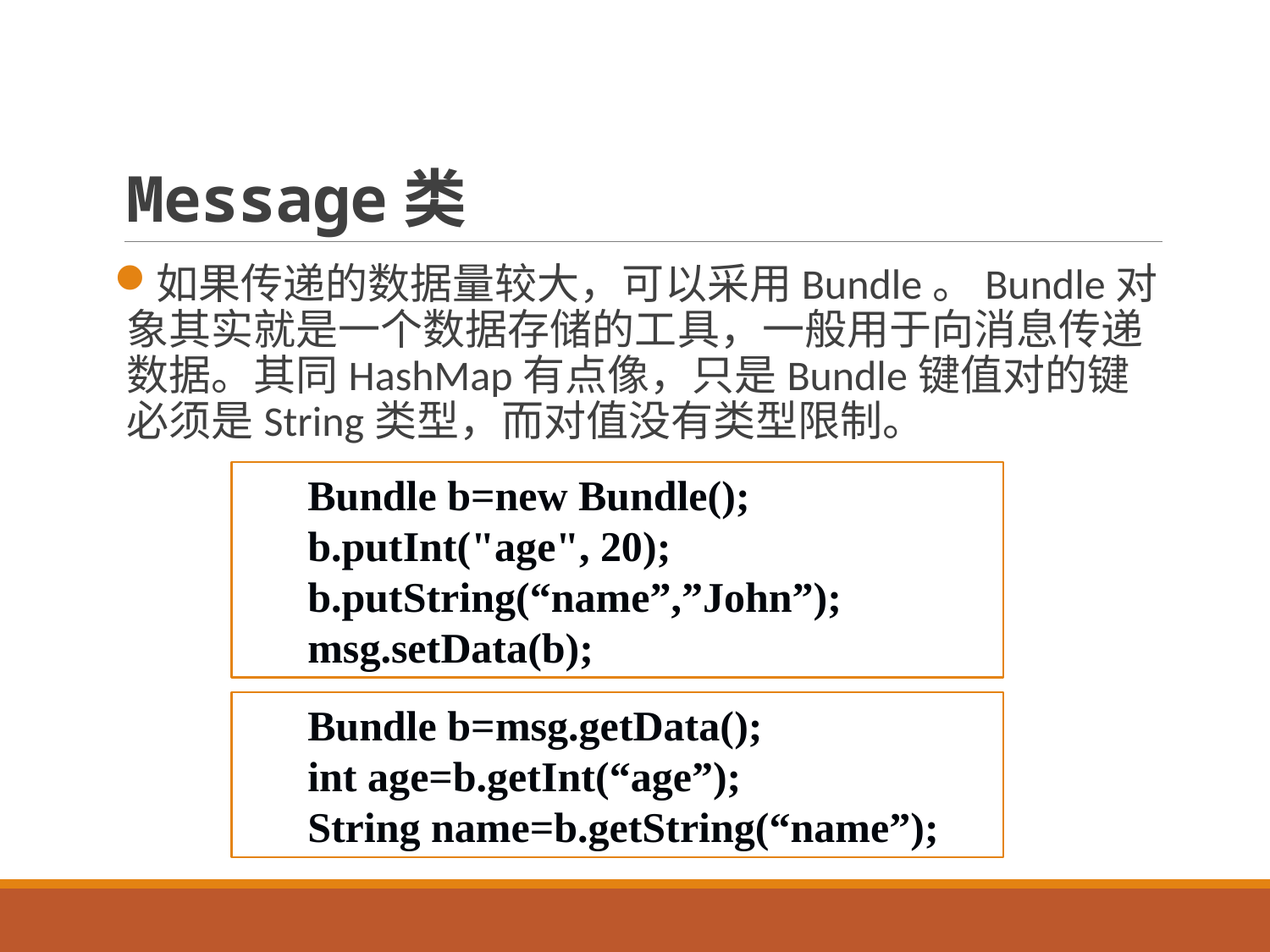

# Message类
如果传递的数据量较大，可以采用Bundle。Bundle对象其实就是一个数据存储的工具，一般用于向消息传递数据。其同HashMap有点像，只是Bundle键值对的键必须是String类型，而对值没有类型限制。
Bundle b=new Bundle();
b.putInt("age", 20);
b.putString(“name”,”John”);
msg.setData(b);
Bundle b=msg.getData();
int age=b.getInt(“age”);
String name=b.getString(“name”);